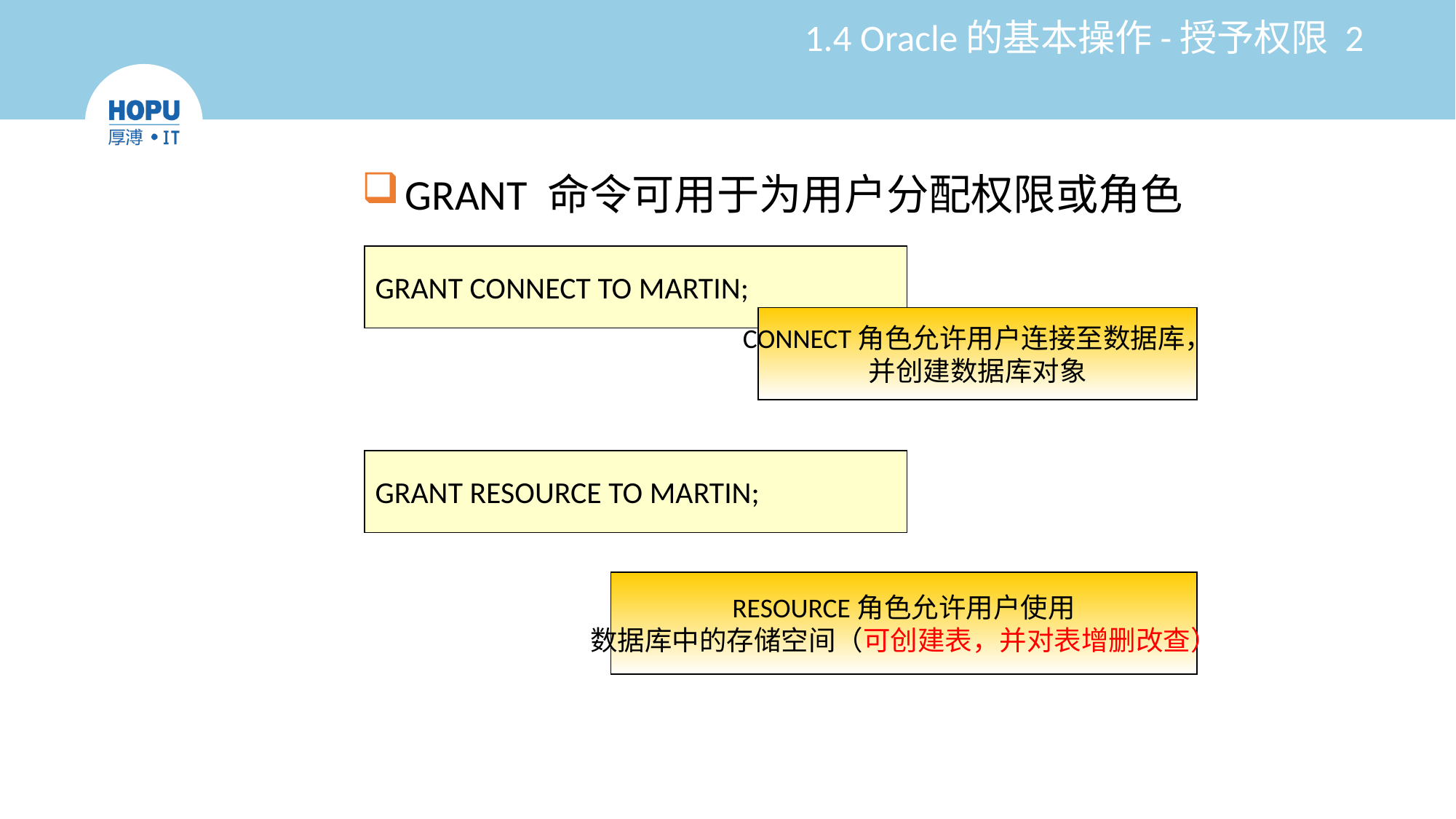

# 1.4 Oracle的基本操作-授予权限 2
GRANT 命令可用于为用户分配权限或角色

GRANT CONNECT TO MARTIN;
CONNECT角色允许用户连接至数据库，
并创建数据库对象
GRANT RESOURCE TO MARTIN;
RESOURCE角色允许用户使用
数据库中的存储空间（可创建表，并对表增删改查）